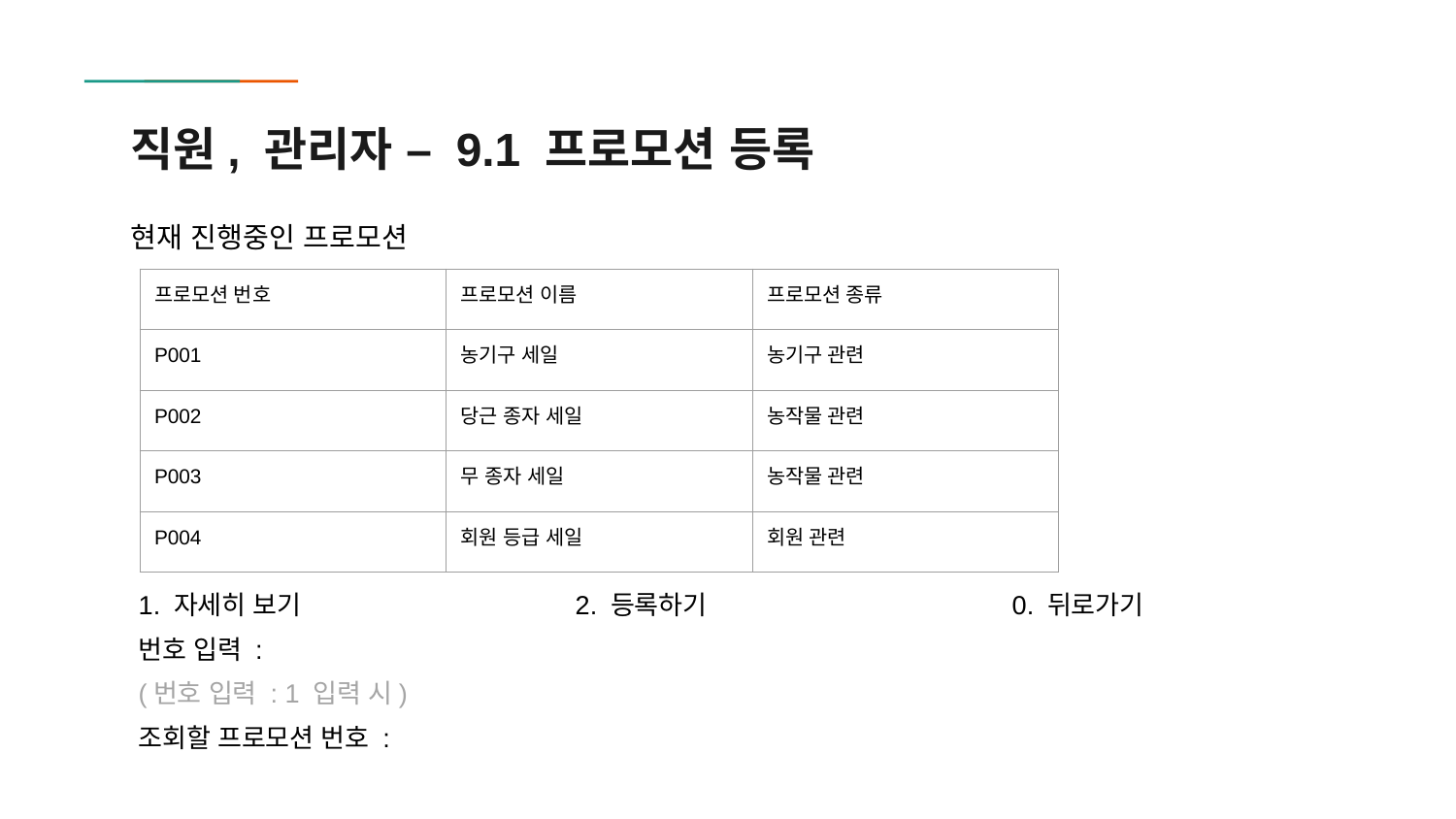

# 직원, 관리자 – 9.1 프로모션 등록
현재 진행중인 프로모션
| 프로모션 번호 | 프로모션 이름 | 프로모션 종류 |
| --- | --- | --- |
| P001 | 농기구 세일 | 농기구 관련 |
| P002 | 당근 종자 세일 | 농작물 관련 |
| P003 | 무 종자 세일 | 농작물 관련 |
| P004 | 회원 등급 세일 | 회원 관련 |
1. 자세히 보기 		2. 등록하기	 		0. 뒤로가기
번호 입력 :
(번호 입력 : 1 입력 시)
조회할 프로모션 번호 :